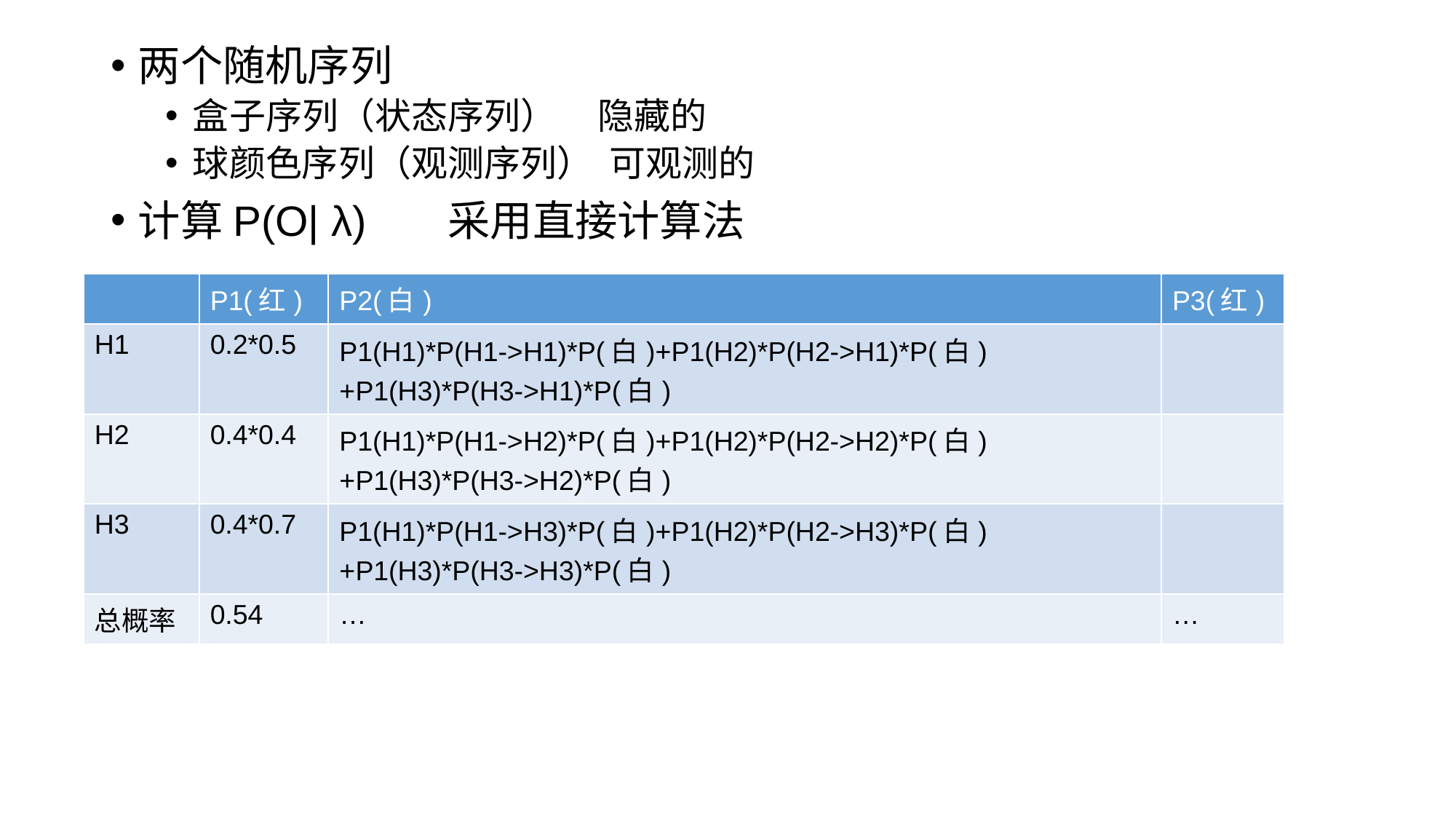

两个随机序列
盒子序列（状态序列）     隐藏的
球颜色序列（观测序列）  可观测的
计算P(O| λ)      采用直接计算法

|  | P1(红) | P2(白) | P3(红) |
| --- | --- | --- | --- |
| H1 | 0.2\*0.5 | P1(H1)\*P(H1->H1)\*P(白)+P1(H2)\*P(H2->H1)\*P(白)+P1(H3)\*P(H3->H1)\*P(白) |  |
| H2 | 0.4\*0.4 | P1(H1)\*P(H1->H2)\*P(白)+P1(H2)\*P(H2->H2)\*P(白)+P1(H3)\*P(H3->H2)\*P(白) |  |
| H3 | 0.4\*0.7 | P1(H1)\*P(H1->H3)\*P(白)+P1(H2)\*P(H2->H3)\*P(白)+P1(H3)\*P(H3->H3)\*P(白) |  |
| 总概率 | 0.54 | … | … |